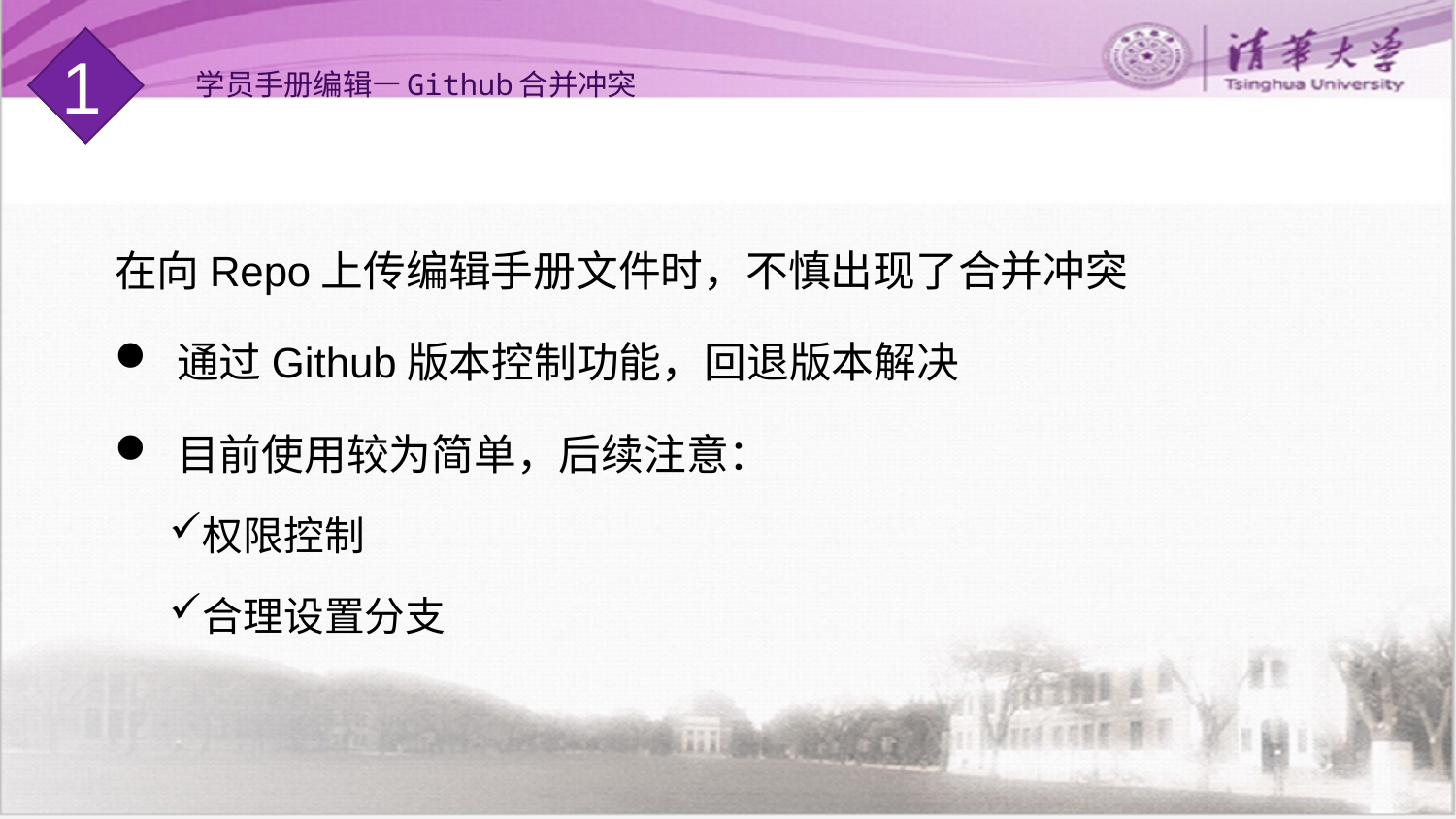

1
学员手册编辑—Github合并冲突
在向Repo上传编辑手册文件时，不慎出现了合并冲突
 通过Github版本控制功能，回退版本解决
 目前使用较为简单，后续注意：
权限控制
合理设置分支